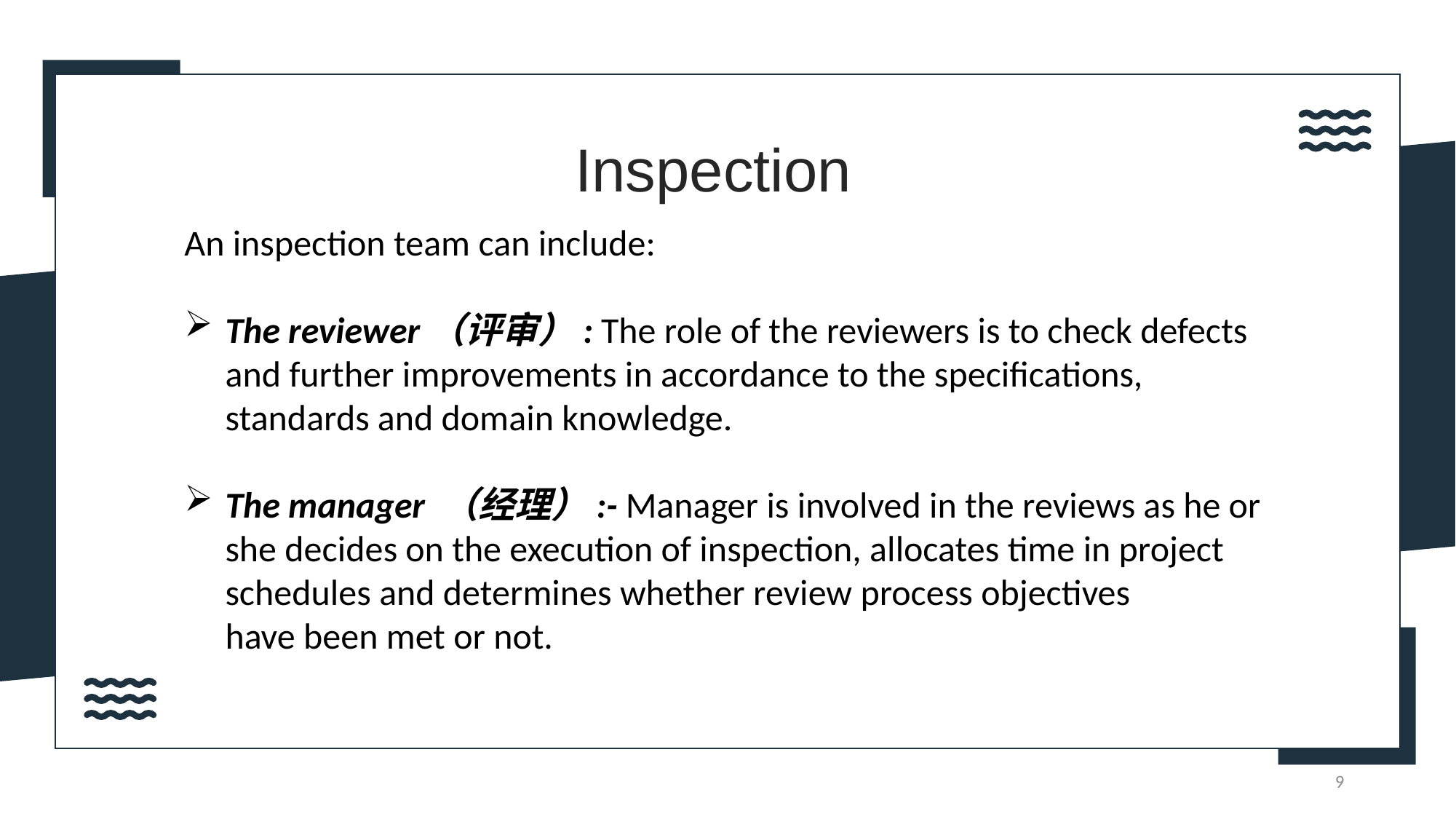

Inspection
An inspection team can include:

The reviewer（评审）: The role of the reviewers is to check defects and further improvements in accordance to the specifications, standards and domain knowledge.

The manager （经理）:- Manager is involved in the reviews as he or she decides on the execution of inspection, allocates time in project schedules and determines whether review process objectives
have been met or not.

9